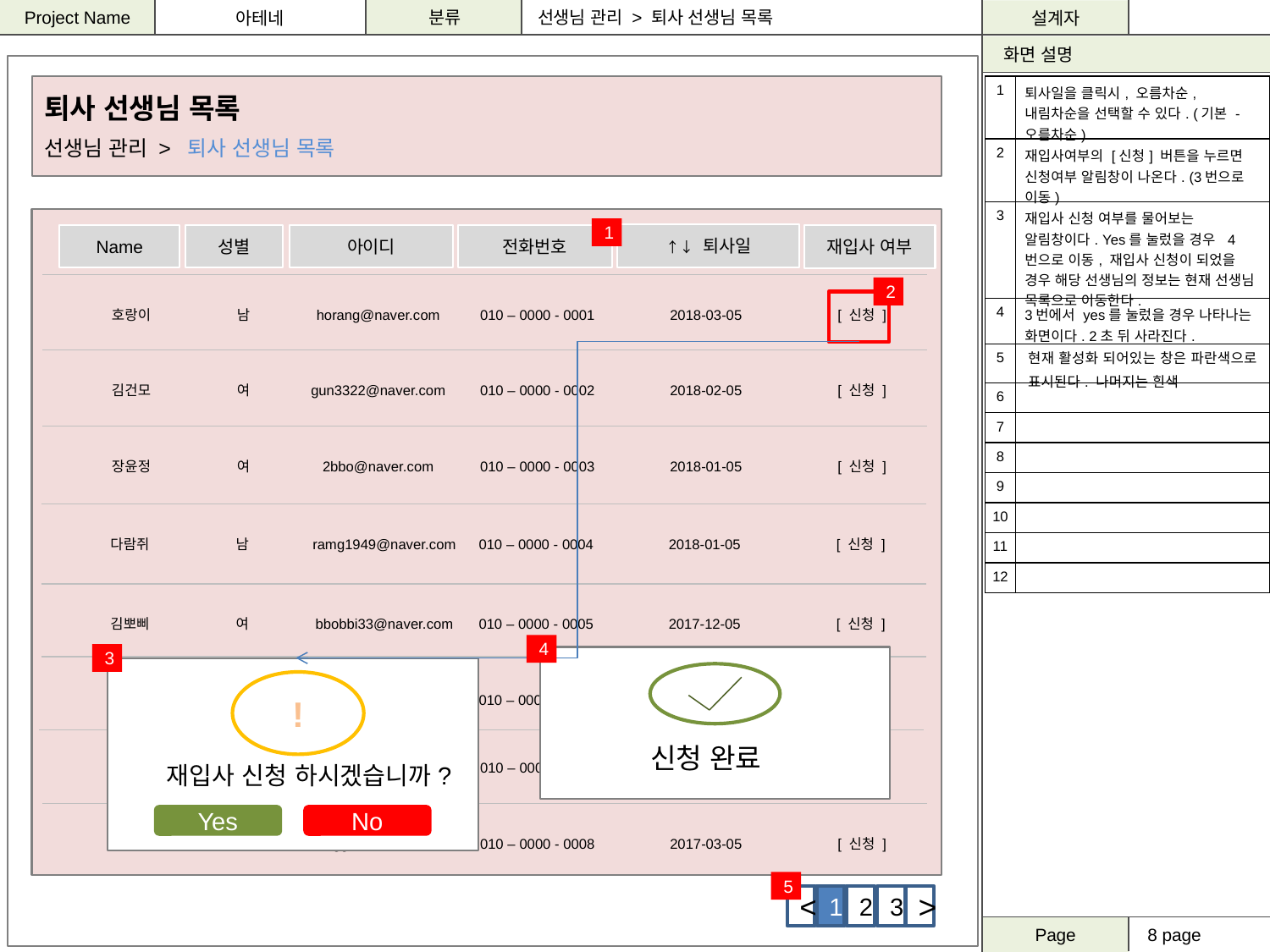

선생님 관리 > 퇴사 선생님 목록

| 1 | 퇴사일을 클릭시, 오름차순, 내림차순을 선택할 수 있다. (기본 - 오름차순) |
| --- | --- |
| 2 | 재입사여부의 [신청] 버튼을 누르면 신청여부 알림창이 나온다. (3번으로 이동) |
| 3 | 재입사 신청 여부를 물어보는 알림창이다. Yes를 눌렀을 경우 4번으로 이동, 재입사 신청이 되었을 경우 해당 선생님의 정보는 현재 선생님 목록으로 이동한다. |
| 4 | 3번에서 yes를 눌렀을 경우 나타나는 화면이다. 2초 뒤 사라진다. |
| 5 | 현재 활성화 되어있는 창은 파란색으로 표시된다. 나머지는 흰색 |
| 6 |  |
| 7 |  |
| 8 |  |
| 9 |  |
| 10 |  |
| 11 |  |
| 12 |  |
퇴사 선생님 목록
선생님 관리 > 퇴사 선생님 목록

1
↑↓ 퇴사일
Name
성별
아이디
전화번호
재입사 여부
2
호랑이
남
horang@naver.com
010 – 0000 - 0001
2018-03-05
[ 신청 ]

김건모
여
gun3322@naver.com
010 – 0000 - 0002
2018-02-05
[ 신청 ]
장윤정
여
2bbo@naver.com
010 – 0000 - 0003
2018-01-05
[ 신청 ]
다람쥐
남
ramg1949@naver.com
010 – 0000 - 0004
2018-01-05
[ 신청 ]
김뽀삐
여
bbobbi33@naver.com
010 – 0000 - 0005
2017-12-05
[ 신청 ]
4
3

최불암
남
bulgogi@naver.com
010 – 0000 - 0006
2017-11-05
[ 신청 ]
!
신청 완료
임창정
남
ckdwjd112@naver.com
010 – 0000 - 0007
2017-10-05
[ 신청 ]
재입사 신청 하시겠습니까?
No
Yes
강아지
여
aggi@naver.com
010 – 0000 - 0008
2017-03-05
[ 신청 ]
5
<
1
2
3
>
8 page